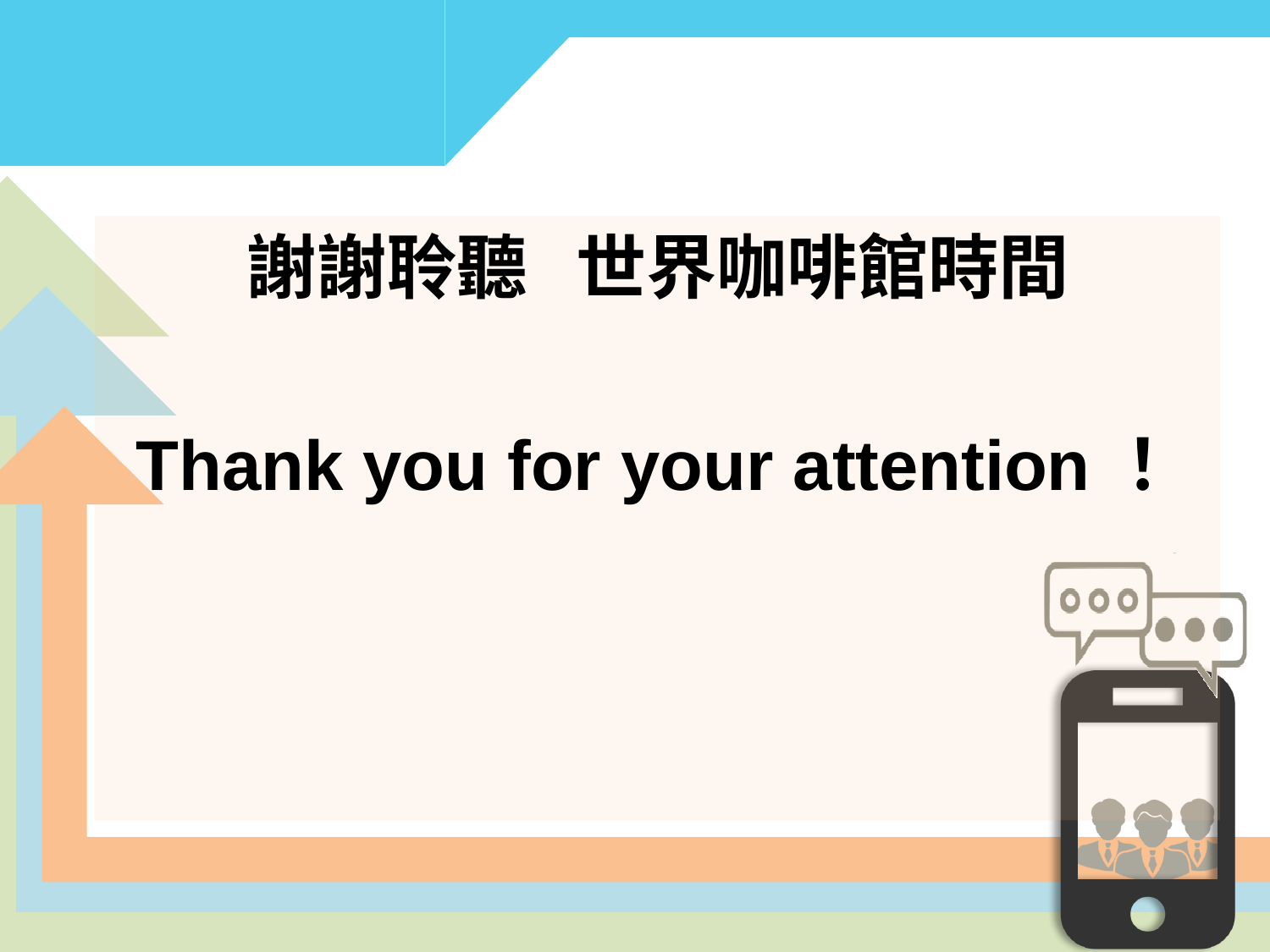

謝謝聆聽   世界咖啡館時間

Thank you for your attention！